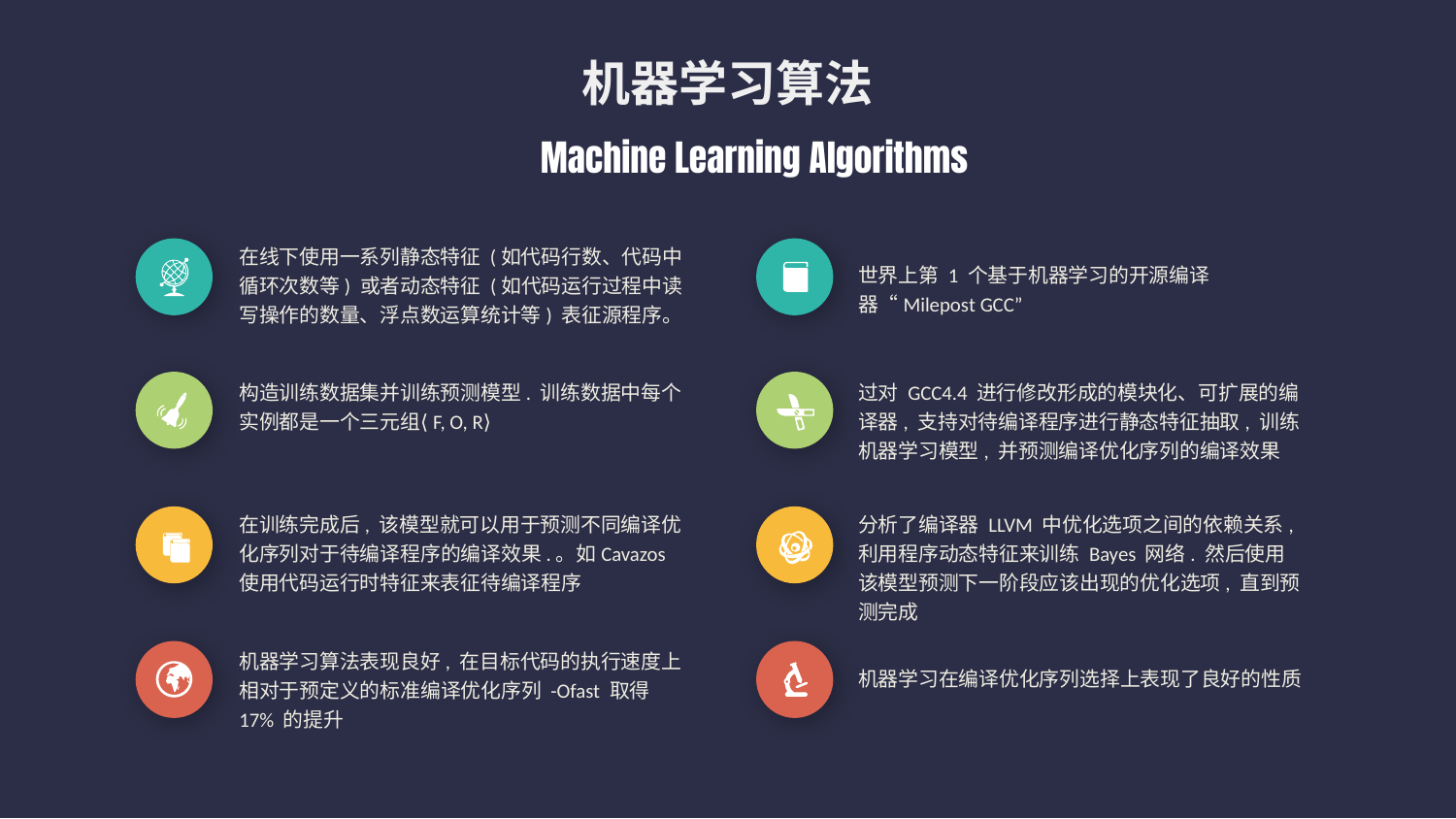

机器学习算法
Machine Learning Algorithms

在线下使用一系列静态特征 (如代码行数、代码中循环次数等) 或者动态特征 (如代码运行过程中读写操作的数量、浮点数运算统计等) 表征源程序。

世界上第 1 个基于机器学习的开源编译器“Milepost GCC”

构造训练数据集并训练预测模型. 训练数据中每个实例都是一个三元组⟨F, O, R⟩
过对 GCC4.4 进行修改形成的模块化、可扩展的编译器, 支持对待编译程序进行静态特征抽取, 训练机器学习模型, 并预测编译优化序列的编译效果

在训练完成后, 该模型就可以用于预测不同编译优化序列对于待编译程序的编译效果.。如Cavazos使用代码运行时特征来表征待编译程序
分析了编译器 LLVM 中优化选项之间的依赖关系, 利用程序动态特征来训练 Bayes 网络. 然后使用该模型预测下一阶段应该出现的优化选项, 直到预测完成

机器学习算法表现良好, 在目标代码的执行速度上相对于预定义的标准编译优化序列 -Ofast 取得 17% 的提升
机器学习在编译优化序列选择上表现了良好的性质